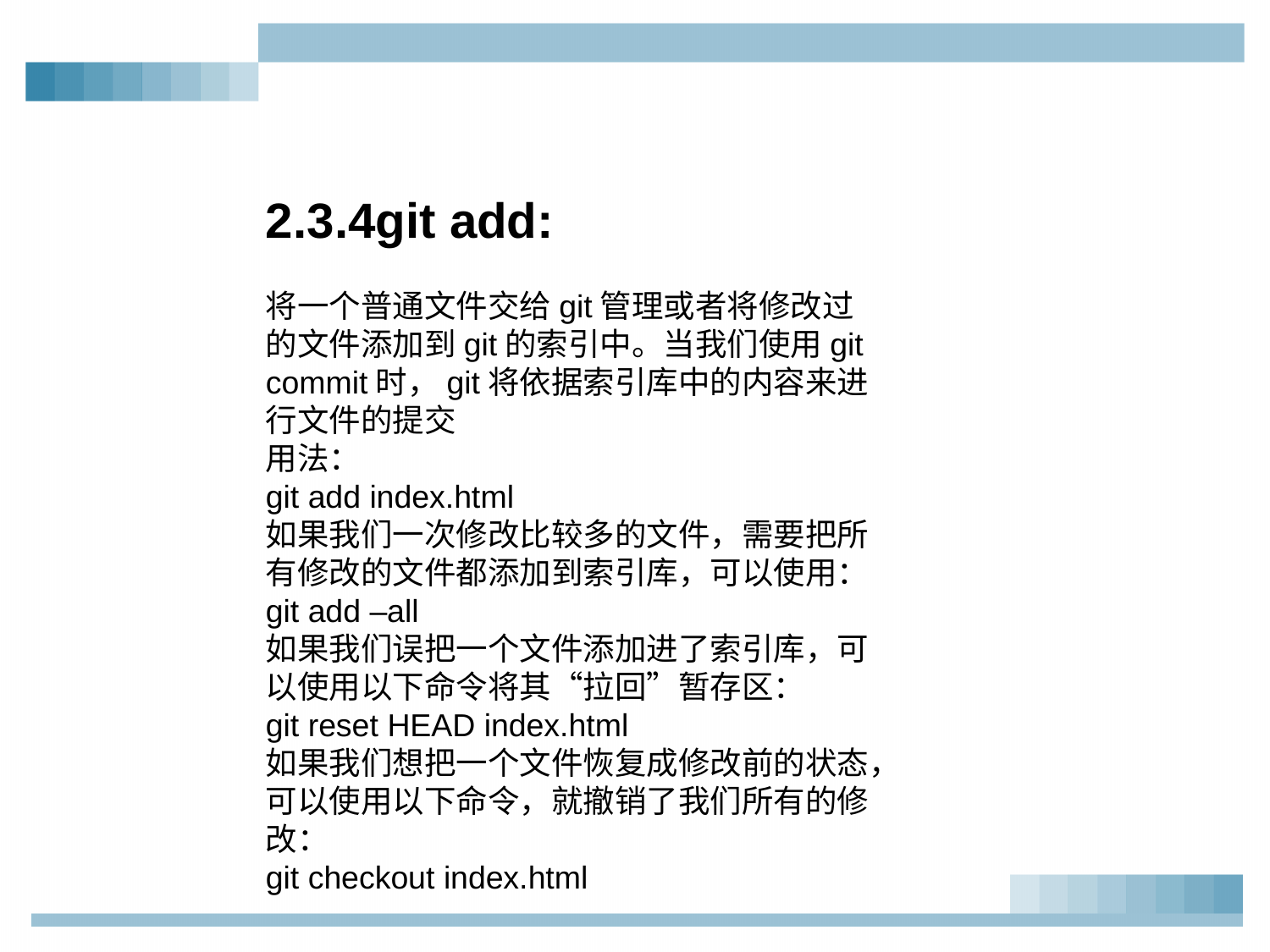

2.3.4git add:
将一个普通文件交给git管理或者将修改过的文件添加到git的索引中。当我们使用git commit时，git将依据索引库中的内容来进行文件的提交
用法：
git add index.html
如果我们一次修改比较多的文件，需要把所有修改的文件都添加到索引库，可以使用：
git add –all
如果我们误把一个文件添加进了索引库，可以使用以下命令将其“拉回”暂存区：
git reset HEAD index.html
如果我们想把一个文件恢复成修改前的状态，可以使用以下命令，就撤销了我们所有的修改：
git checkout index.html